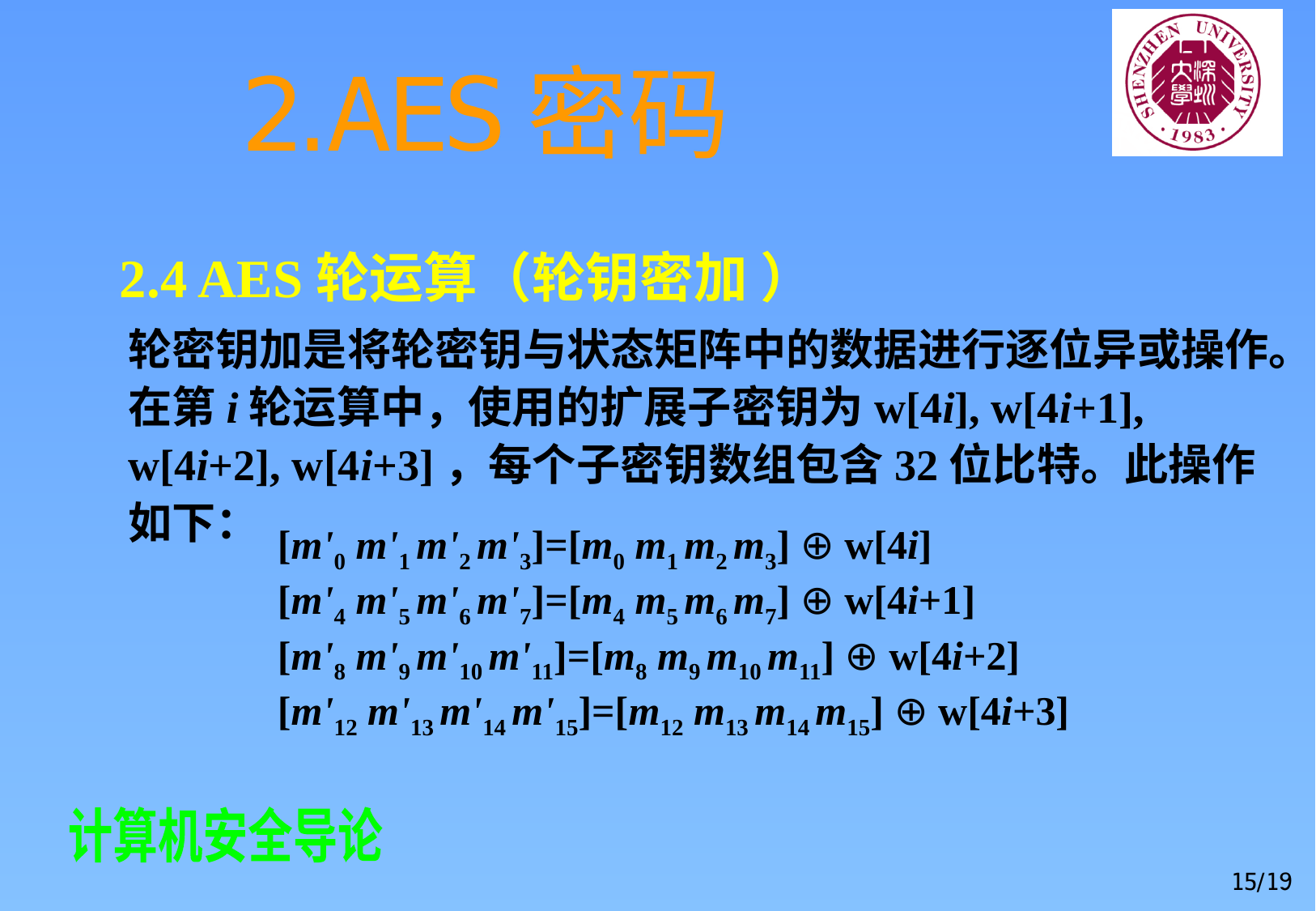

# 2.AES密码
2.4 AES轮运算（轮钥密加 ）
轮密钥加是将轮密钥与状态矩阵中的数据进行逐位异或操作。在第i轮运算中，使用的扩展子密钥为w[4i], w[4i+1], w[4i+2], w[4i+3]，每个子密钥数组包含32位比特。此操作如下：
[m'0 m'1 m'2 m'3]=[m0 m1 m2 m3] ⊕ w[4i]
[m'4 m'5 m'6 m'7]=[m4 m5 m6 m7] ⊕ w[4i+1]
[m'8 m'9 m'10 m'11]=[m8 m9 m10 m11] ⊕ w[4i+2]
[m'12 m'13 m'14 m'15]=[m12 m13 m14 m15] ⊕ w[4i+3]
15/19